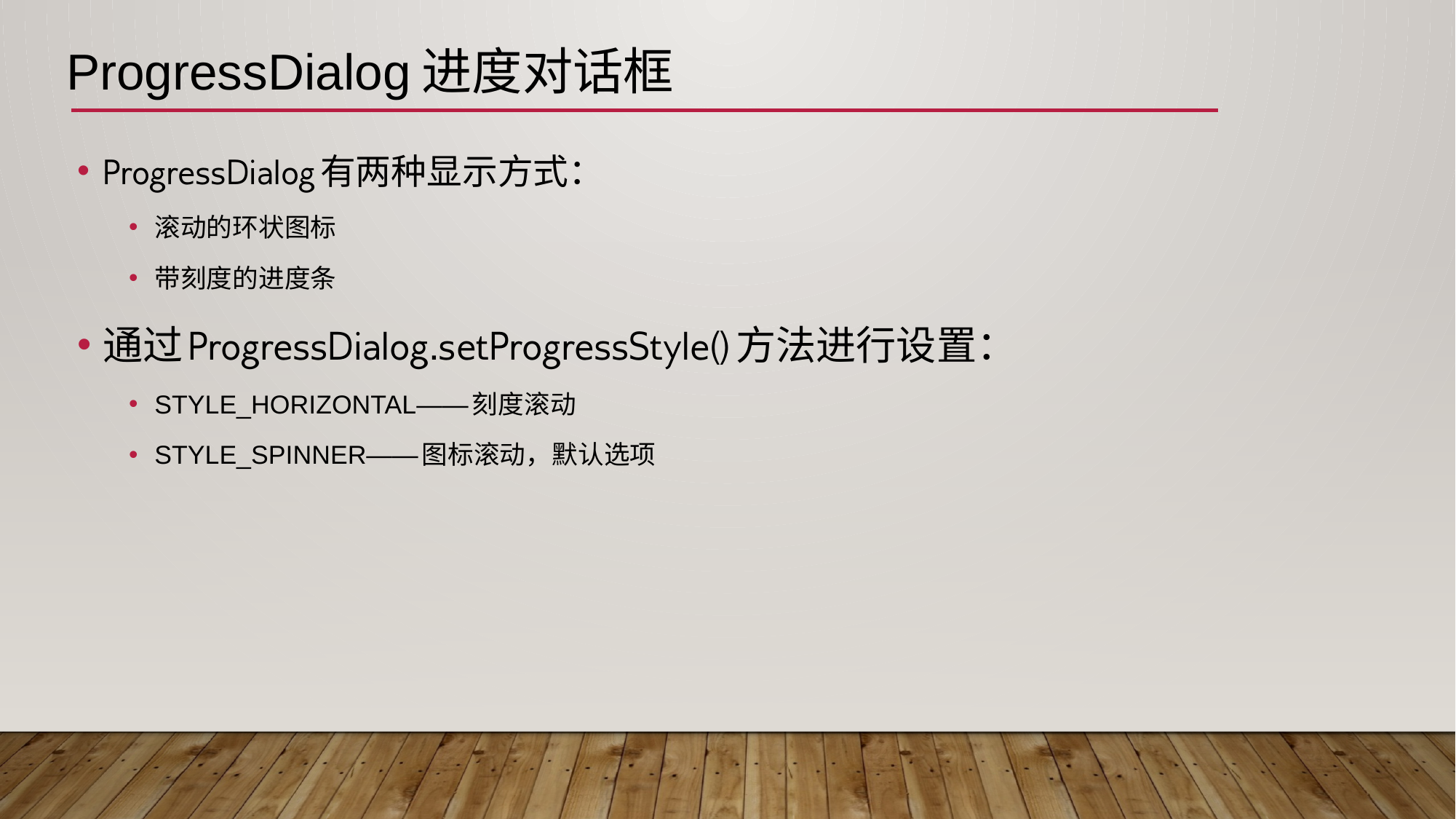

# ProgressDialog进度对话框
ProgressDialog有两种显示方式：
滚动的环状图标
带刻度的进度条
通过ProgressDialog.setProgressStyle()方法进行设置：
STYLE_HORIZONTAL——刻度滚动
STYLE_SPINNER——图标滚动，默认选项